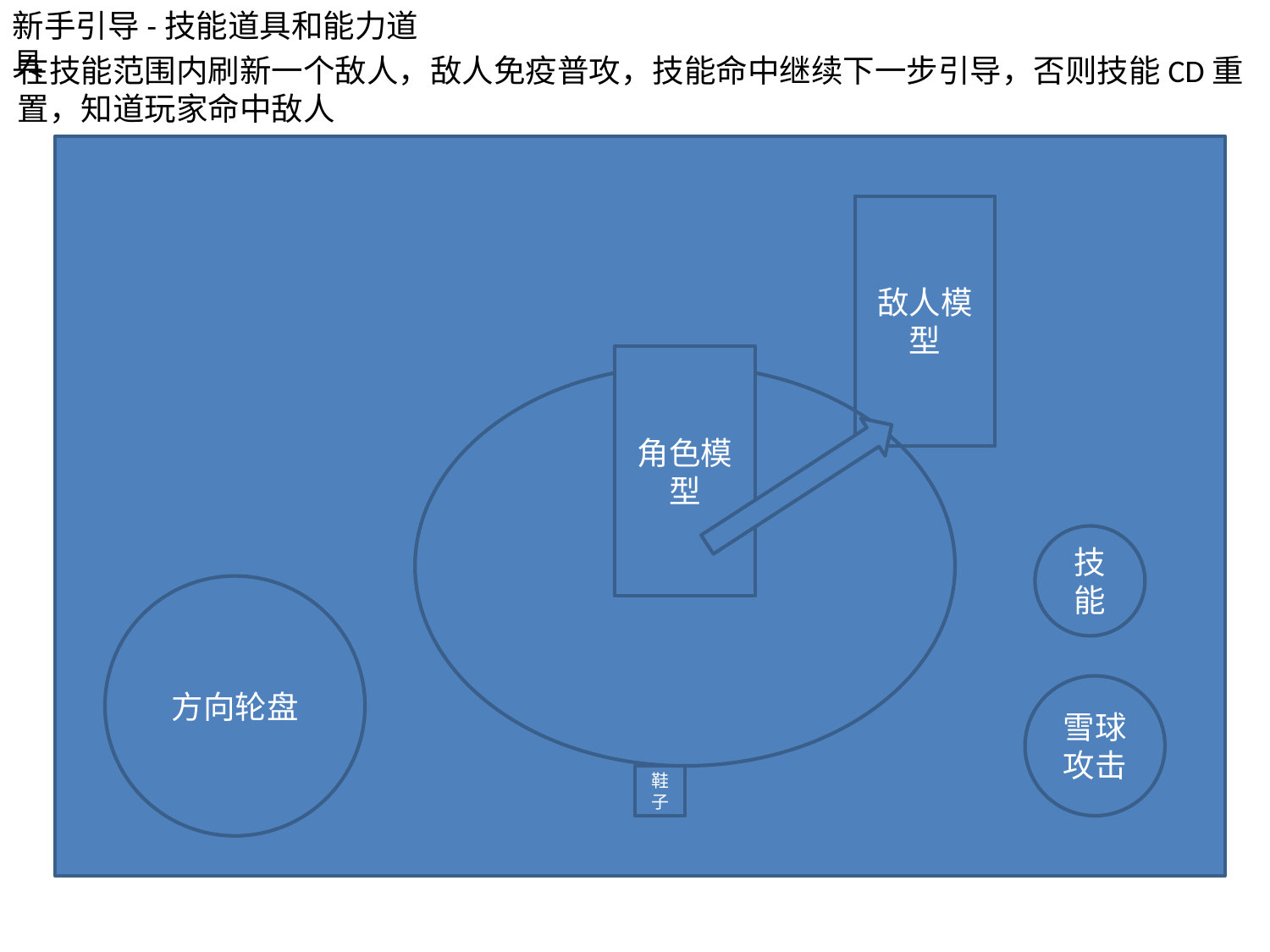

新手引导-技能道具和能力道具
在技能范围内刷新一个敌人，敌人免疫普攻，技能命中继续下一步引导，否则技能CD重置，知道玩家命中敌人

敌人模型
角色模型

技能
方向轮盘
雪球攻击
鞋子